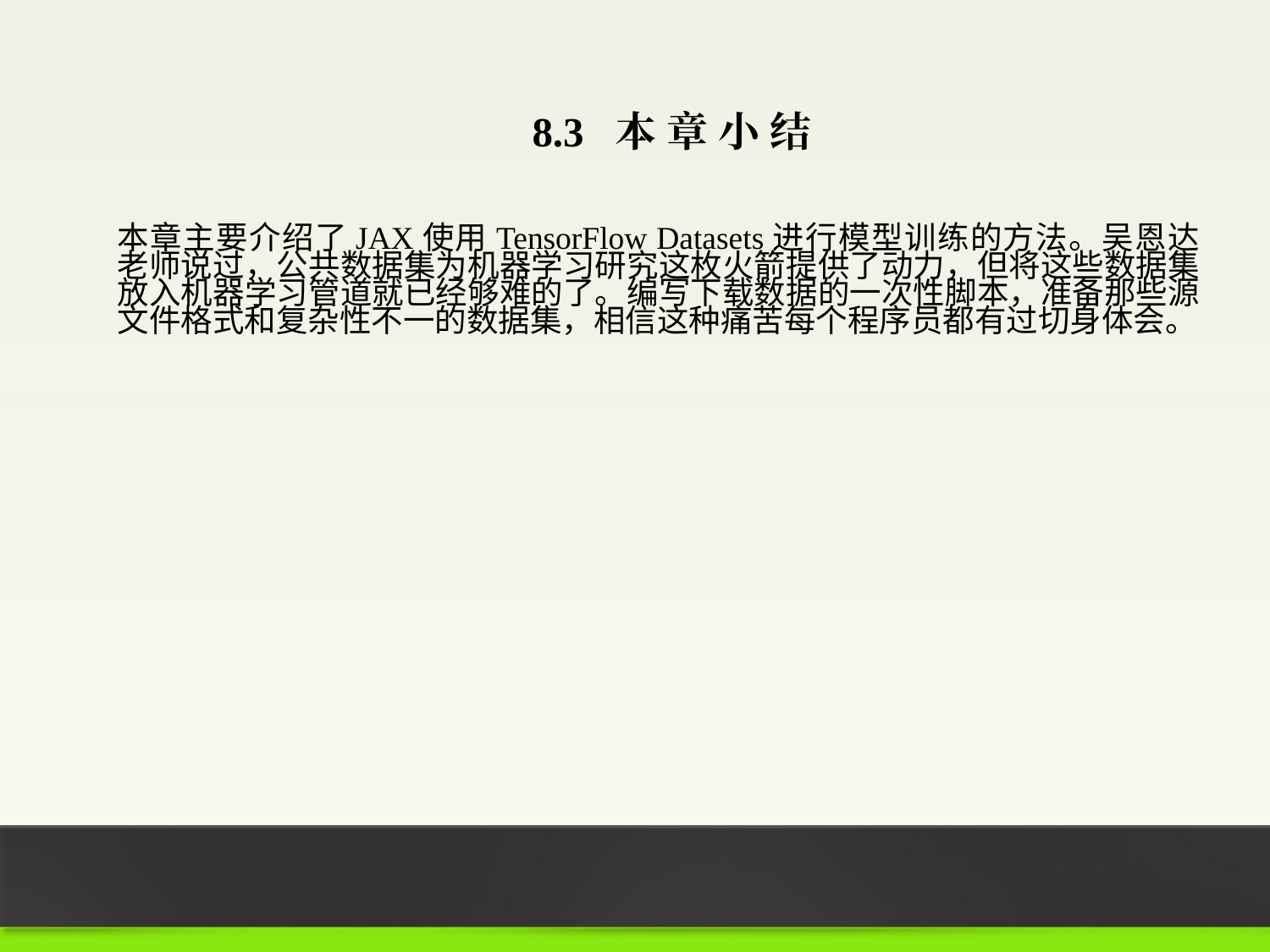

8.3  本 章 小 结
本章主要介绍了JAX使用TensorFlow Datasets进行模型训练的方法。吴恩达老师说过，公共数据集为机器学习研究这枚火箭提供了动力，但将这些数据集放入机器学习管道就已经够难的了。编写下载数据的一次性脚本，准备那些源文件格式和复杂性不一的数据集，相信这种痛苦每个程序员都有过切身体会。